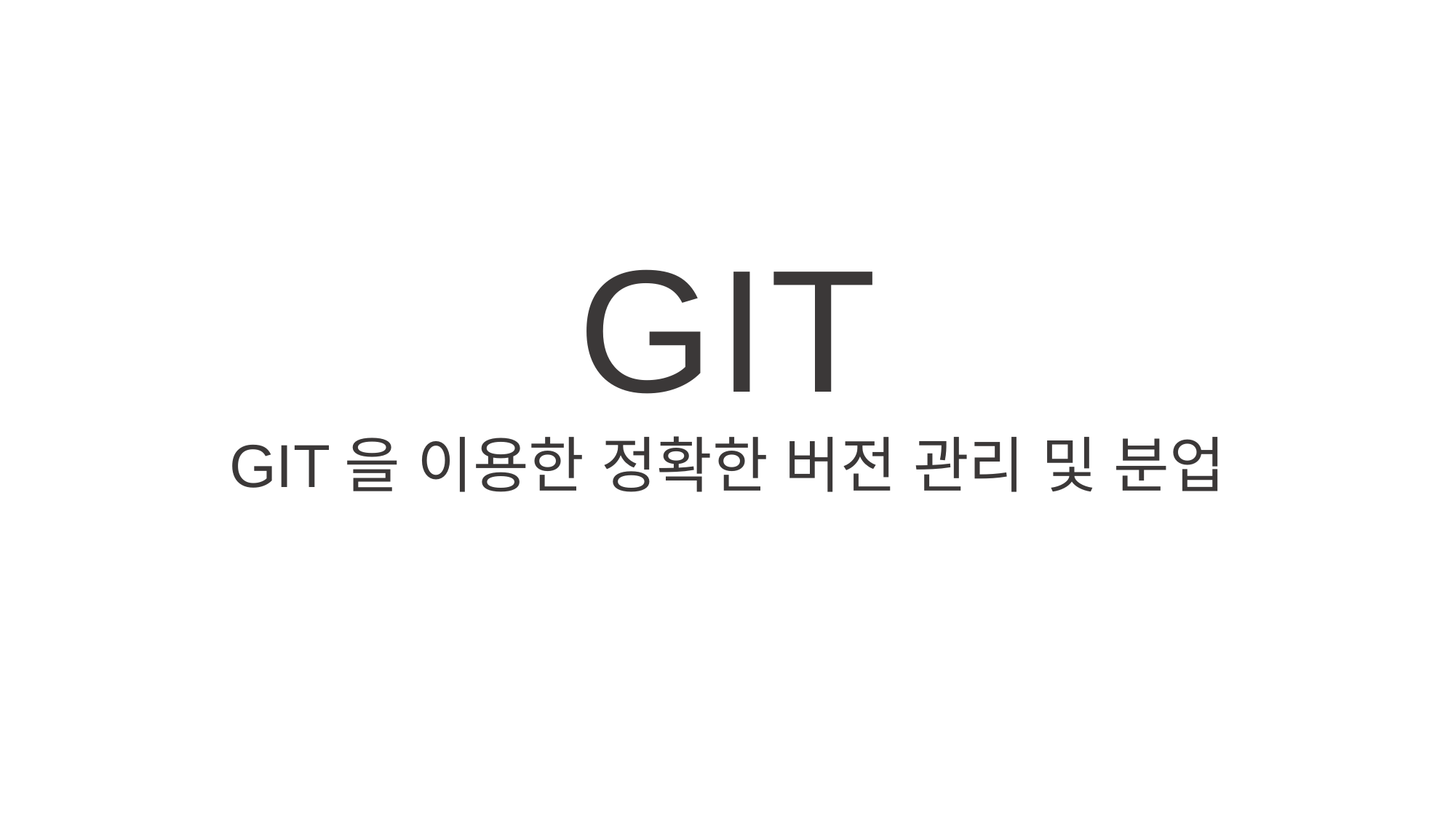

GIT
GIT을 이용한 정확한 버전 관리 및 분업